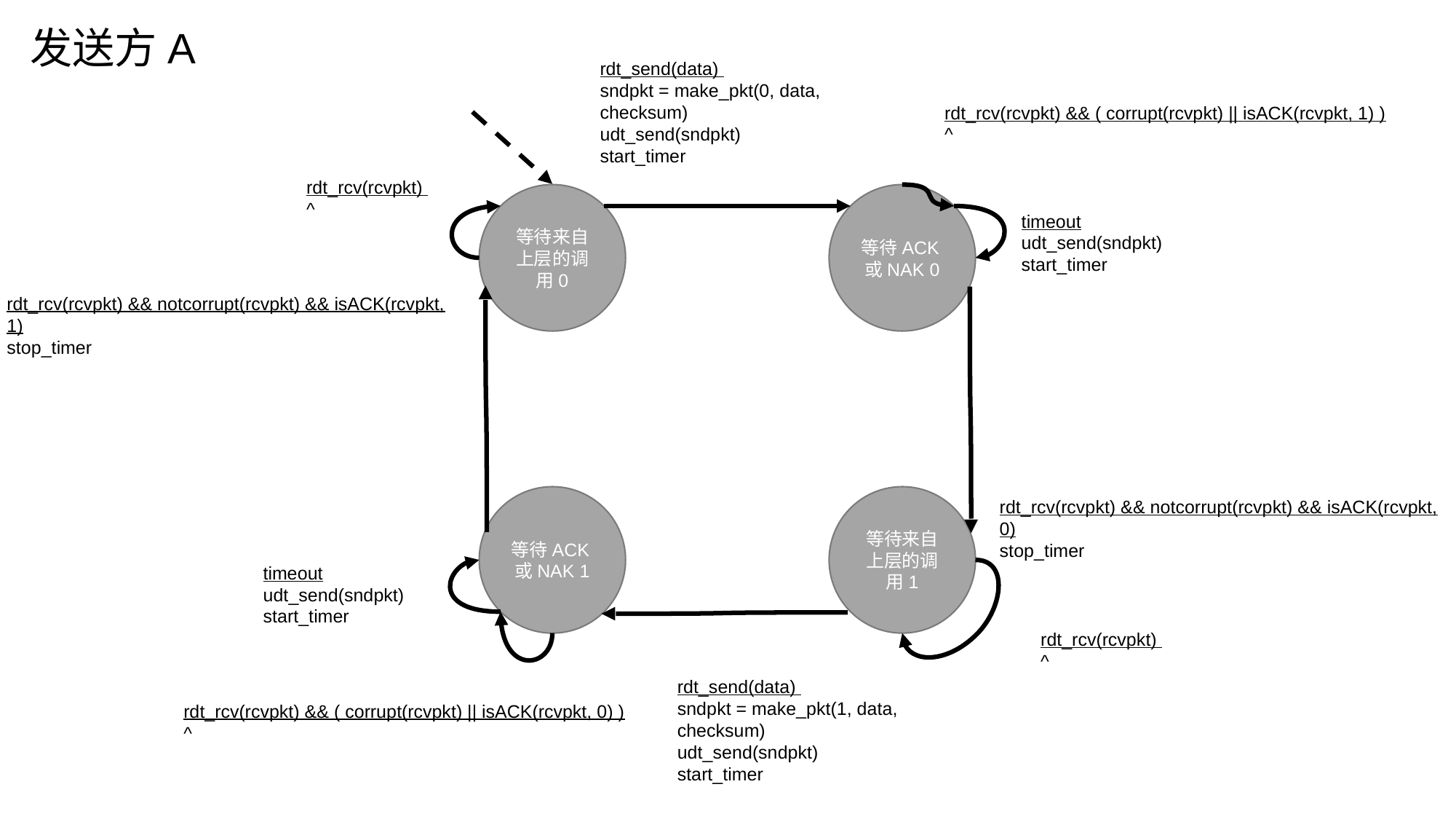

发送方A
rdt_send(data)
sndpkt = make_pkt(0, data, checksum)
udt_send(sndpkt)
start_timer
rdt_rcv(rcvpkt) && ( corrupt(rcvpkt) || isACK(rcvpkt, 1) )
^
rdt_rcv(rcvpkt)
^
等待来自上层的调用0
等待ACK或NAK 0
timeout
udt_send(sndpkt)
start_timer
rdt_rcv(rcvpkt) && notcorrupt(rcvpkt) && isACK(rcvpkt, 1)
stop_timer
等待ACK或NAK 1
等待来自上层的调用1
rdt_rcv(rcvpkt) && notcorrupt(rcvpkt) && isACK(rcvpkt, 0)
stop_timer
timeout
udt_send(sndpkt)
start_timer
rdt_rcv(rcvpkt)
^
rdt_send(data)
sndpkt = make_pkt(1, data, checksum)
udt_send(sndpkt)
start_timer
rdt_rcv(rcvpkt) && ( corrupt(rcvpkt) || isACK(rcvpkt, 0) )
^